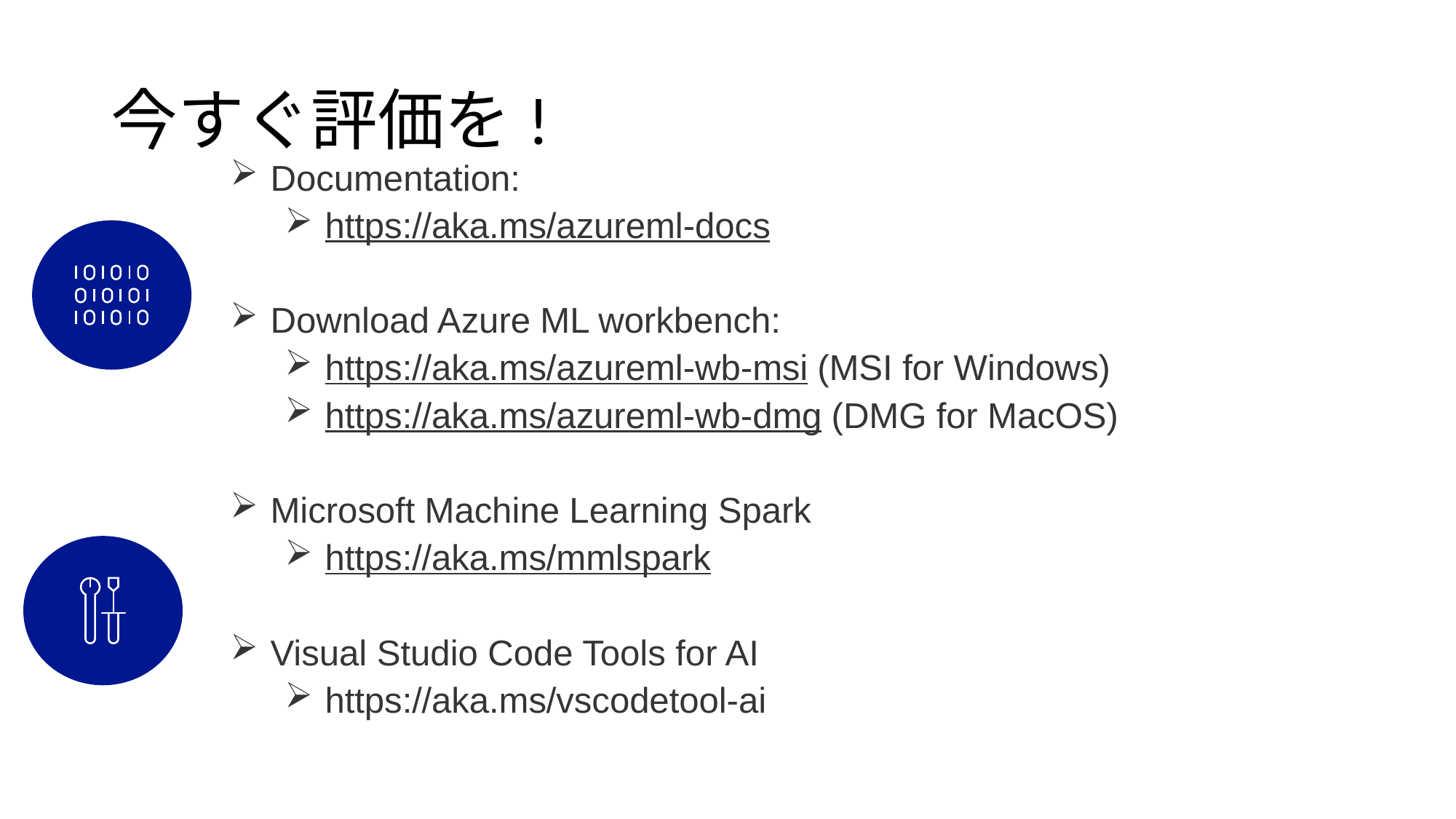

# 今すぐ評価を!
Documentation:
https://aka.ms/azureml-docs

Download Azure ML workbench:
https://aka.ms/azureml-wb-msi (MSI for Windows)
https://aka.ms/azureml-wb-dmg (DMG for MacOS)

Microsoft Machine Learning Spark
https://aka.ms/mmlspark

Visual Studio Code Tools for AI
https://aka.ms/vscodetool-ai